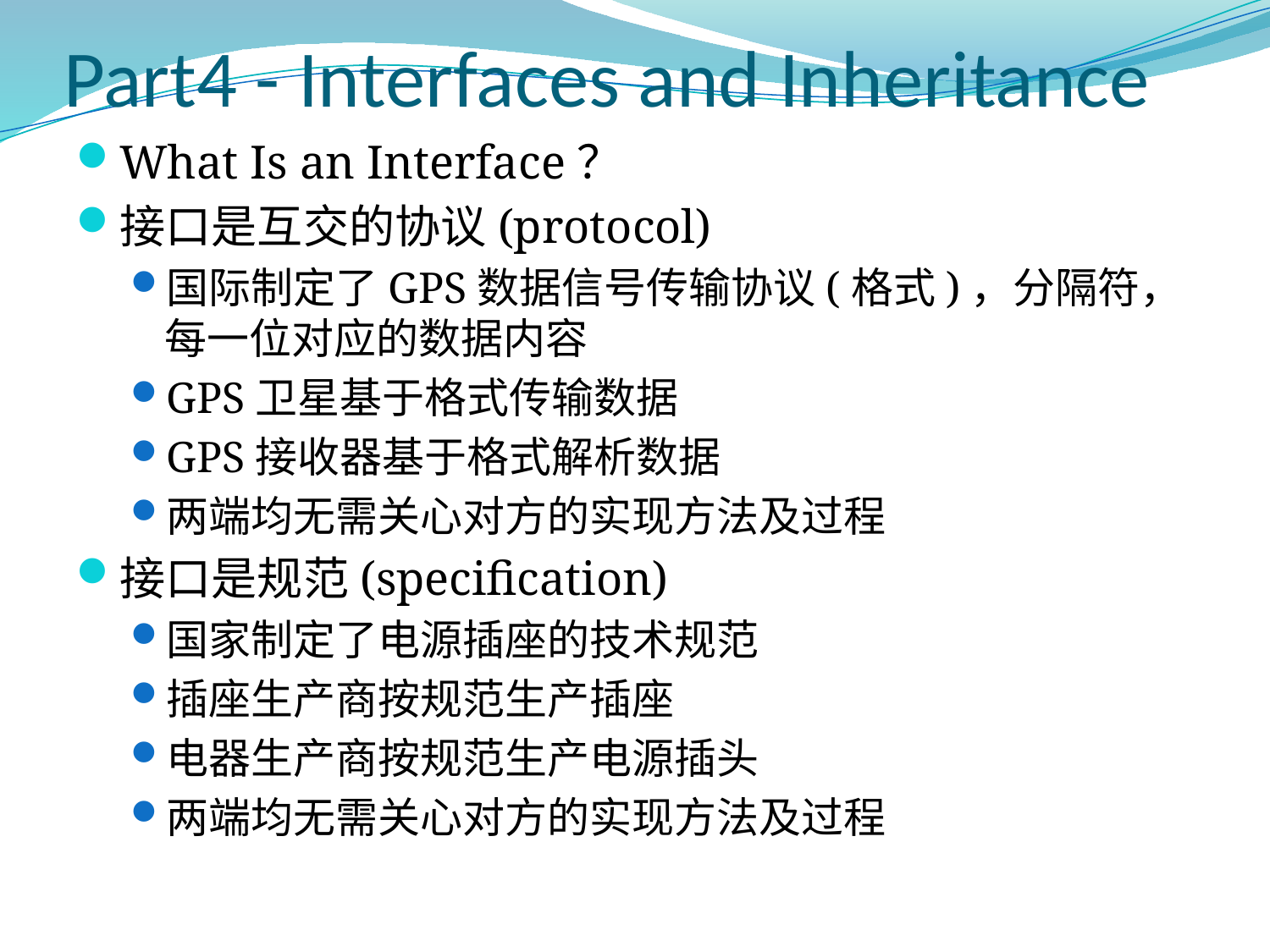

# Part4 - Interfaces and Inheritance
What Is an Interface？
接口是互交的协议(protocol)
国际制定了GPS数据信号传输协议(格式)，分隔符，每一位对应的数据内容
GPS卫星基于格式传输数据
GPS接收器基于格式解析数据
两端均无需关心对方的实现方法及过程
接口是规范(specification)
国家制定了电源插座的技术规范
插座生产商按规范生产插座
电器生产商按规范生产电源插头
两端均无需关心对方的实现方法及过程
26